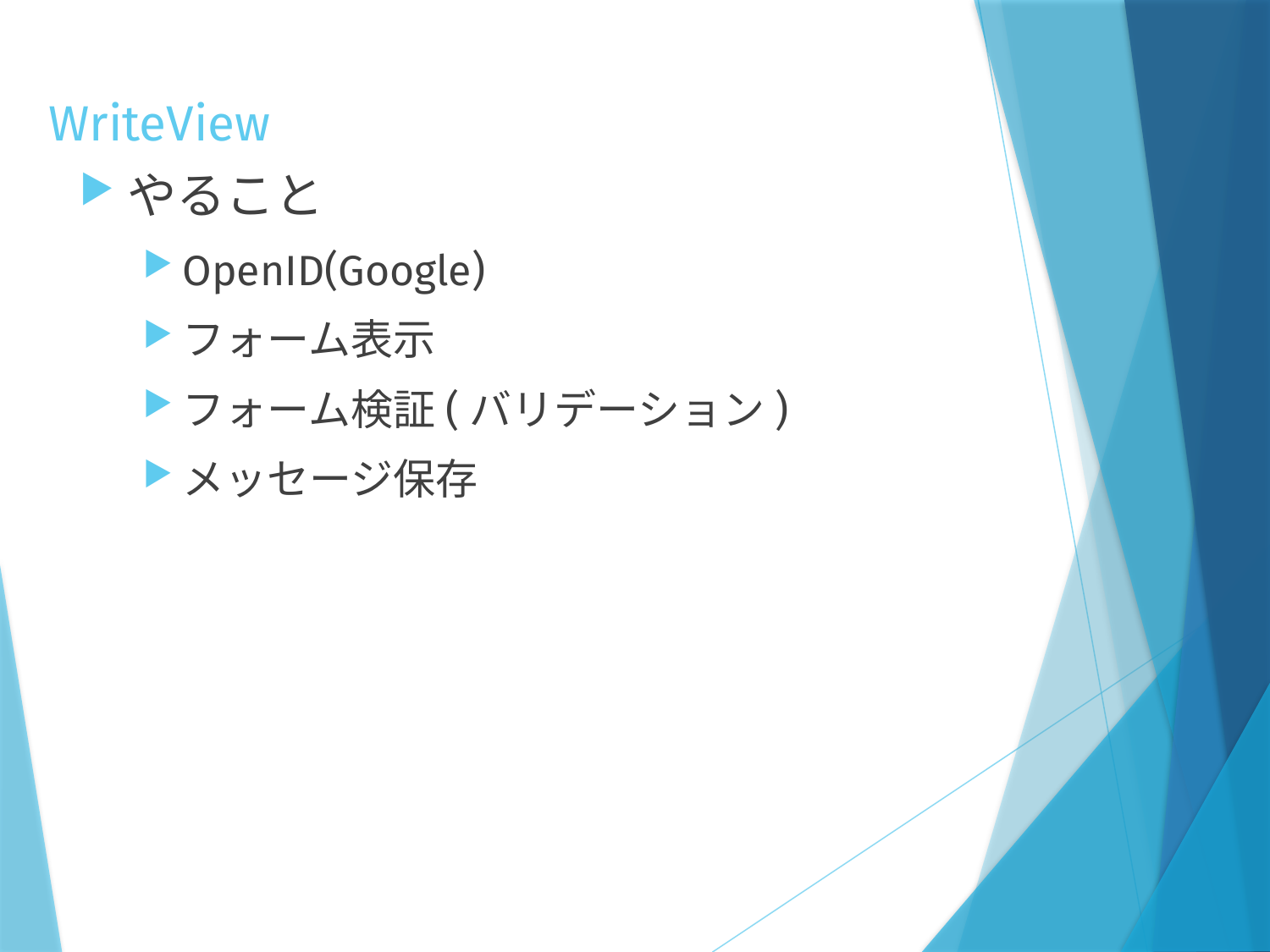

# WriteView
やること
OpenID(Google)
フォーム表示
フォーム検証(バリデーション)
メッセージ保存